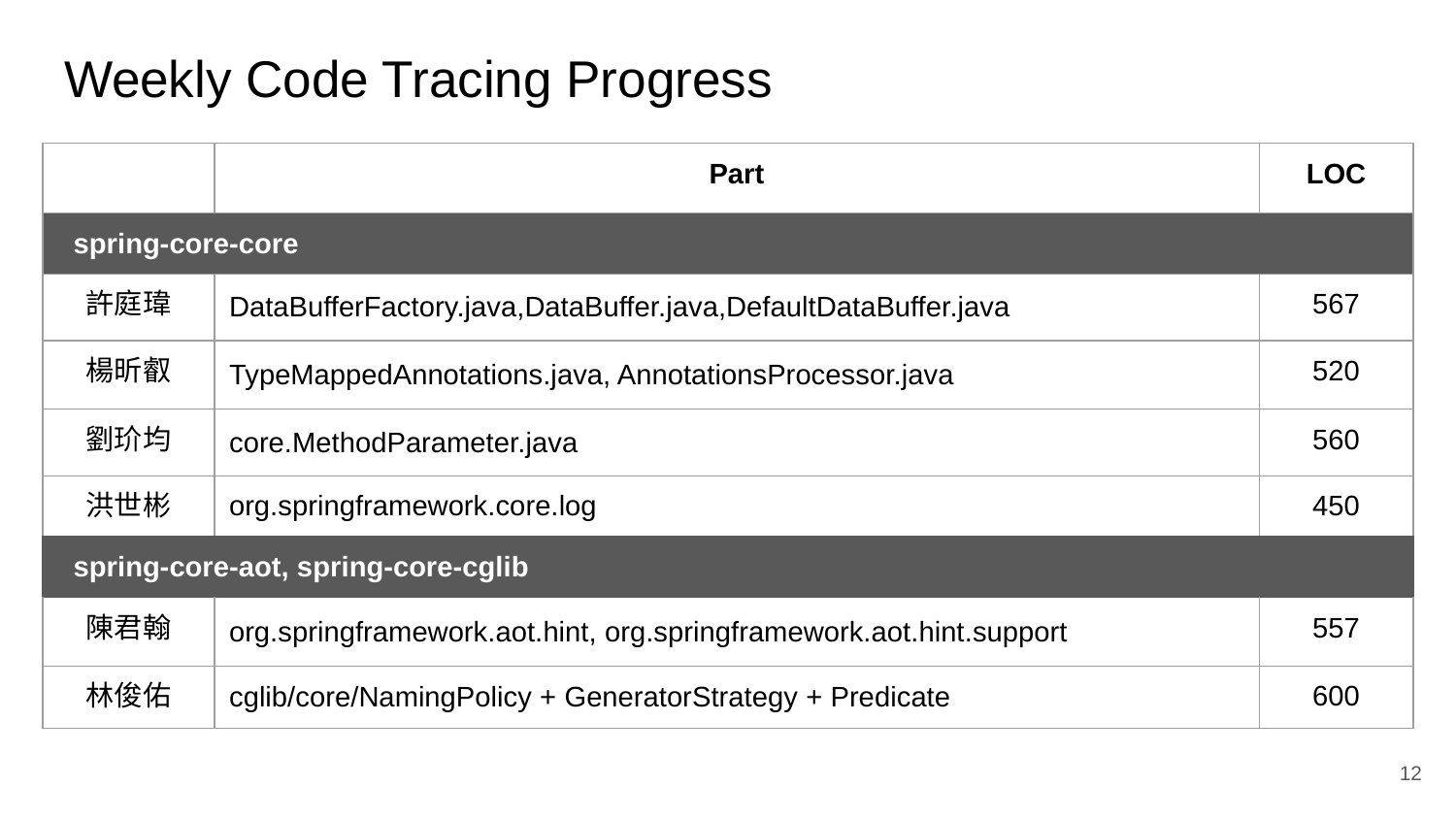

# Weekly Code Tracing Progress
|  | Part | LOC |
| --- | --- | --- |
| spring-core-core |  |  |
| 許庭瑋 | DataBufferFactory.java,DataBuffer.java,DefaultDataBuffer.java | 567 |
| 楊昕叡 | TypeMappedAnnotations.java, AnnotationsProcessor.java | 520 |
| 劉玠均 | core.MethodParameter.java | 560 |
| 洪世彬 | org.springframework.core.log | 450 |
| spring-core-aot, spring-core-cglib |  |  |
| 陳君翰 | org.springframework.aot.hint, org.springframework.aot.hint.support | 557 |
| 林俊佑 | cglib/core/NamingPolicy + GeneratorStrategy + Predicate | 600 |
12